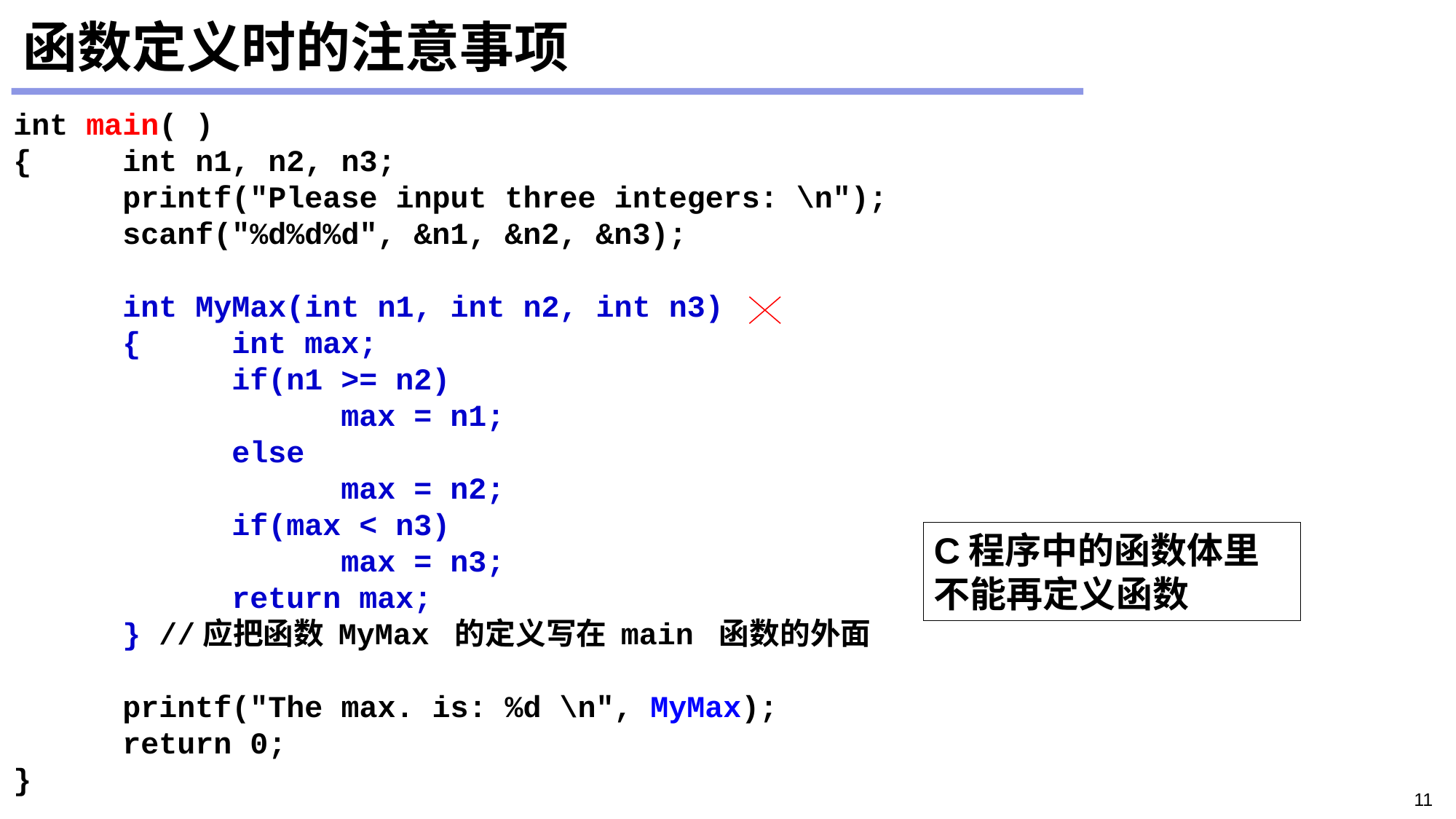

# 函数定义时的注意事项
int main( )
{	int n1, n2, n3;
	printf("Please input three integers: \n");
	scanf("%d%d%d", &n1, &n2, &n3);

	int MyMax(int n1, int n2, int n3)
	{	int max;
		if(n1 >= n2)
			max = n1;
		else
			max = n2;
		if(max < n3)
			max = n3;
		return max;
	} //应把函数 MyMax 的定义写在 main 函数的外面

	printf("The max. is: %d \n", MyMax);
	return 0;
}

C程序中的函数体里不能再定义函数
11